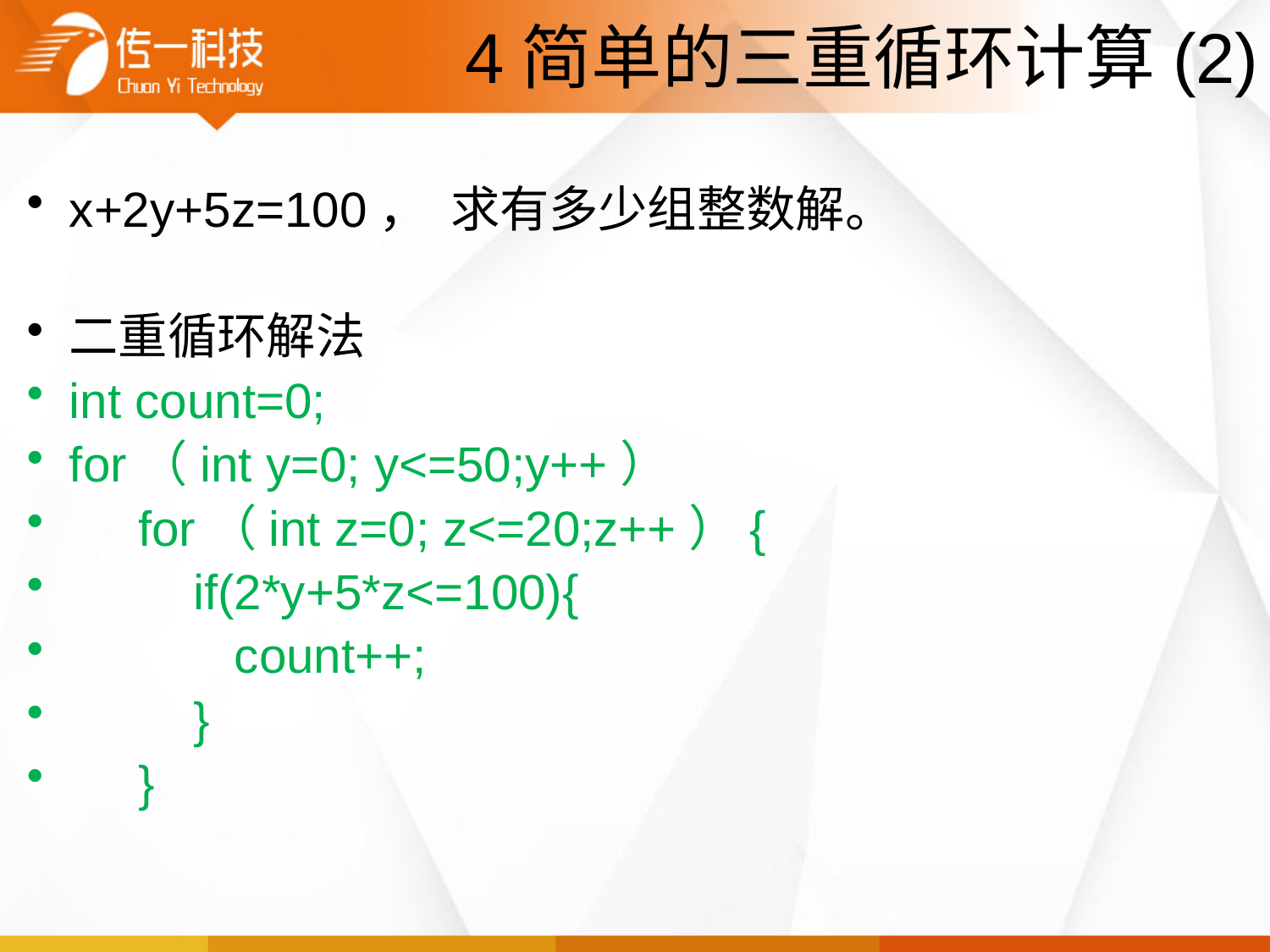

4简单的三重循环计算(2)
x+2y+5z=100，  求有多少组整数解。

二重循环解法
int count=0;
for（int y=0; y<=50;y++）
     for（int z=0; z<=20;z++）{
         if(2*y+5*z<=100){
            count++;
         }
     }